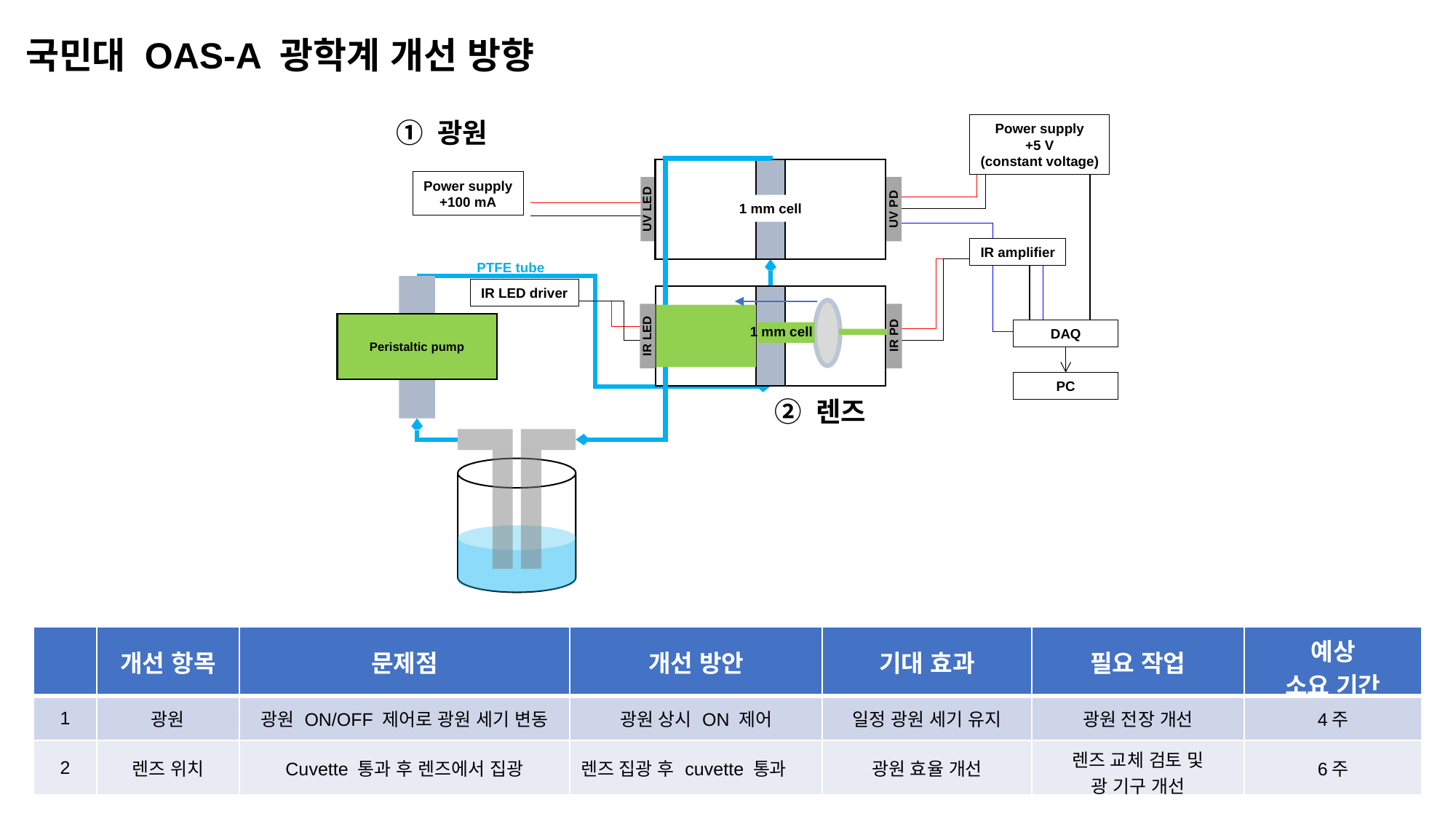

국민대 OAS-A 광학계 개선 방향
① 광원
Power supply
+5 V
(constant voltage)

1 mm cell
Power supply
+100 mA

UV PD

UV LED
IR amplifier
PTFE tube

Peristaltic pump
IR LED driver

IR LED

IR PD

1 mm cell
DAQ

PC
② 렌즈

|  | 개선 항목 | 문제점 | 개선 방안 | 기대 효과 | 필요 작업 | 예상 소요 기간 |
| --- | --- | --- | --- | --- | --- | --- |
| 1 | 광원 | 광원 ON/OFF 제어로 광원 세기 변동 | 광원 상시 ON 제어 | 일정 광원 세기 유지 | 광원 전장 개선 | 4주 |
| 2 | 렌즈 위치 | Cuvette 통과 후 렌즈에서 집광 | 렌즈 집광 후 cuvette 통과 | 광원 효율 개선 | 렌즈 교체 검토 및 광 기구 개선 | 6주 |